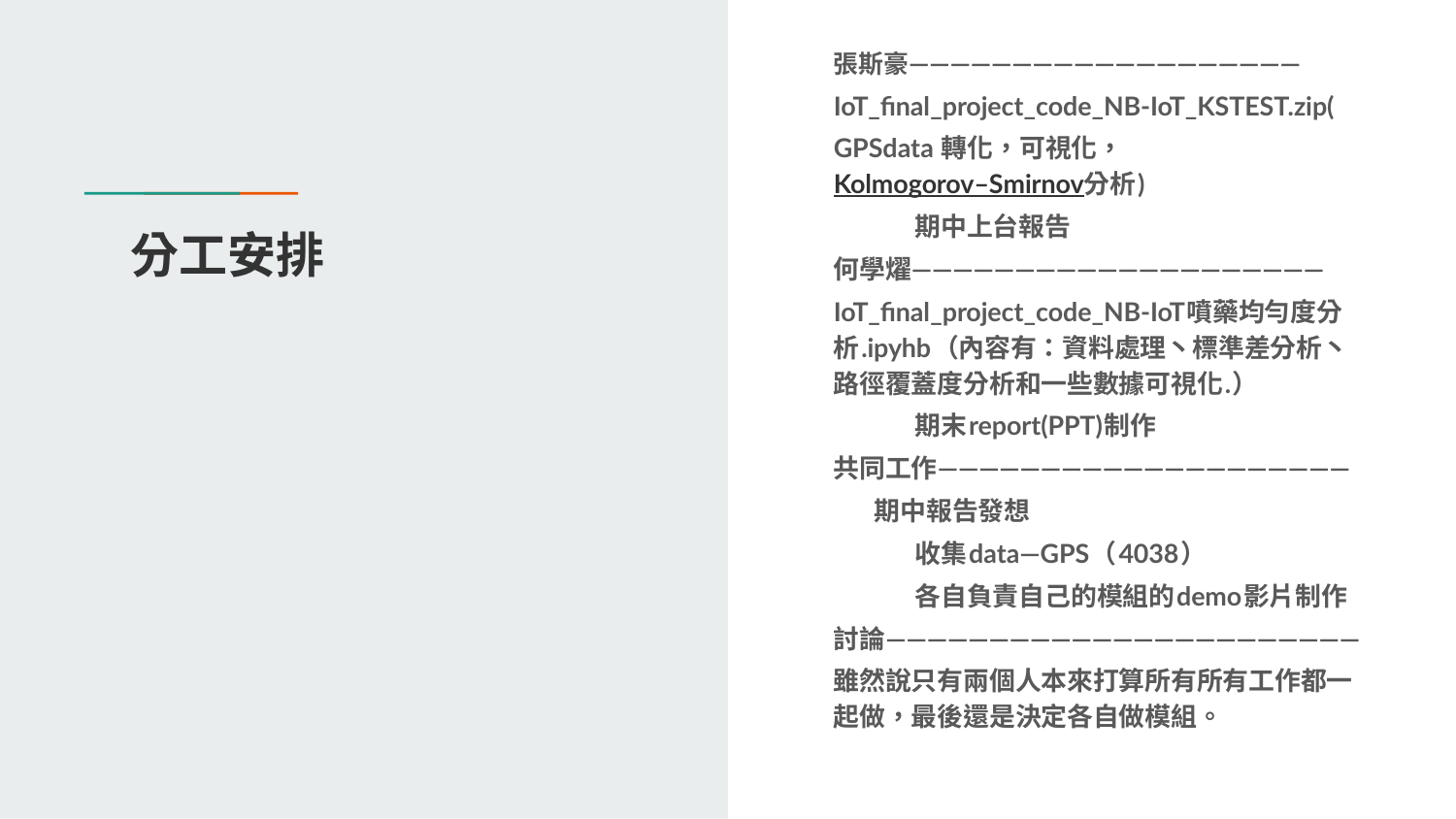

張斯豪———————————————————
IoT_final_project_code_NB-IoT_KSTEST.zip(
GPSdata 轉化，可視化，Kolmogorov–Smirnov分析)
期中上台報告
何學燿————————————————————
IoT_final_project_code_NB-IoT噴藥均勻度分析.ipyhb（內容有：資料處理丶標準差分析丶路徑覆蓋度分析和一些數據可視化.）
期末report(PPT)制作
共同工作————————————————————
	期中報告發想
收集data—GPS（4038）
各自負責自己的模組的demo影片制作
討論———————————————————————
雖然說只有兩個人本來打算所有所有工作都一起做，最後還是決定各自做模組。
# 分工安排